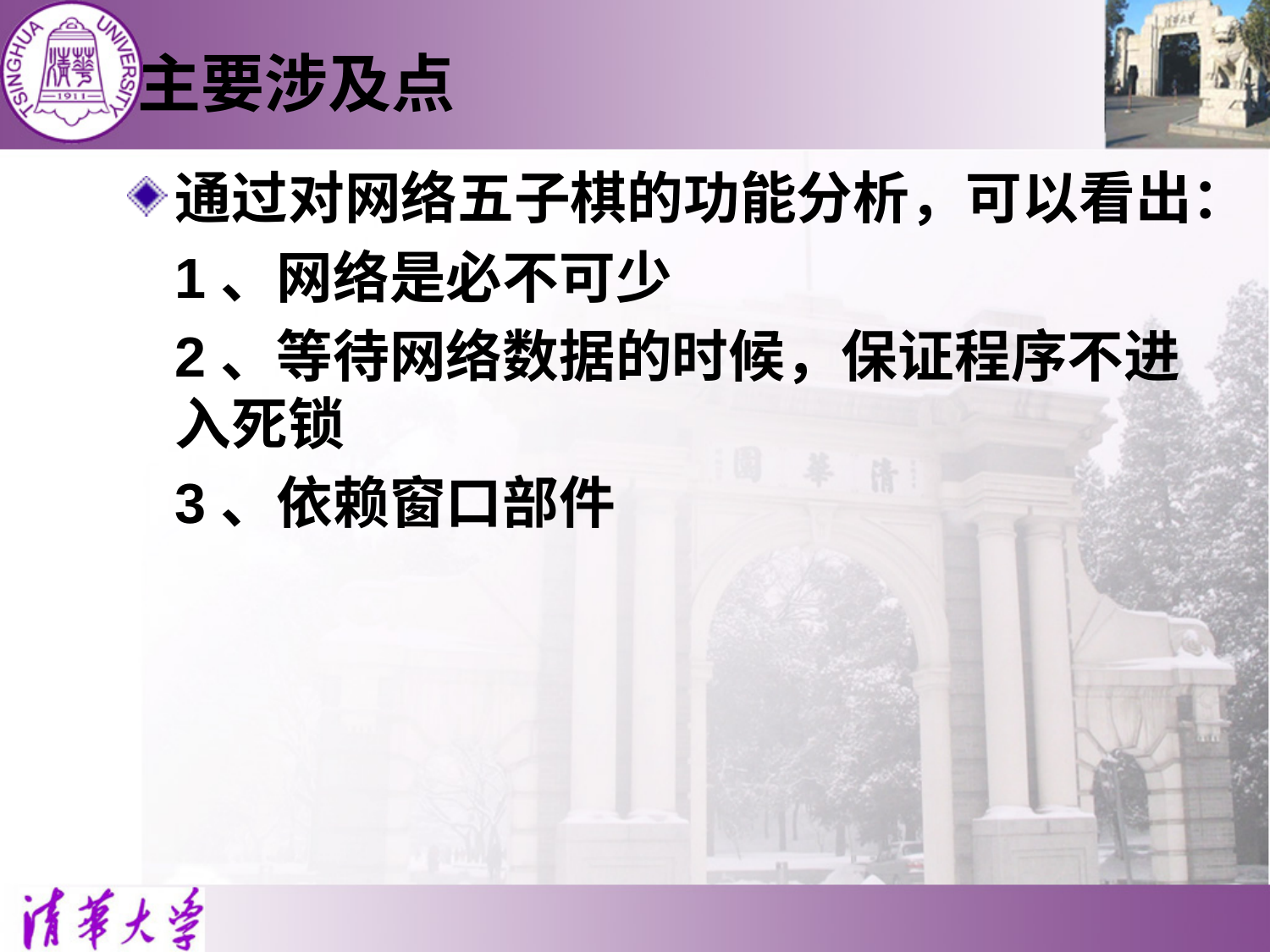

# 主要涉及点
通过对网络五子棋的功能分析，可以看出：
	1、网络是必不可少
	2、等待网络数据的时候，保证程序不进入死锁
	3、依赖窗口部件